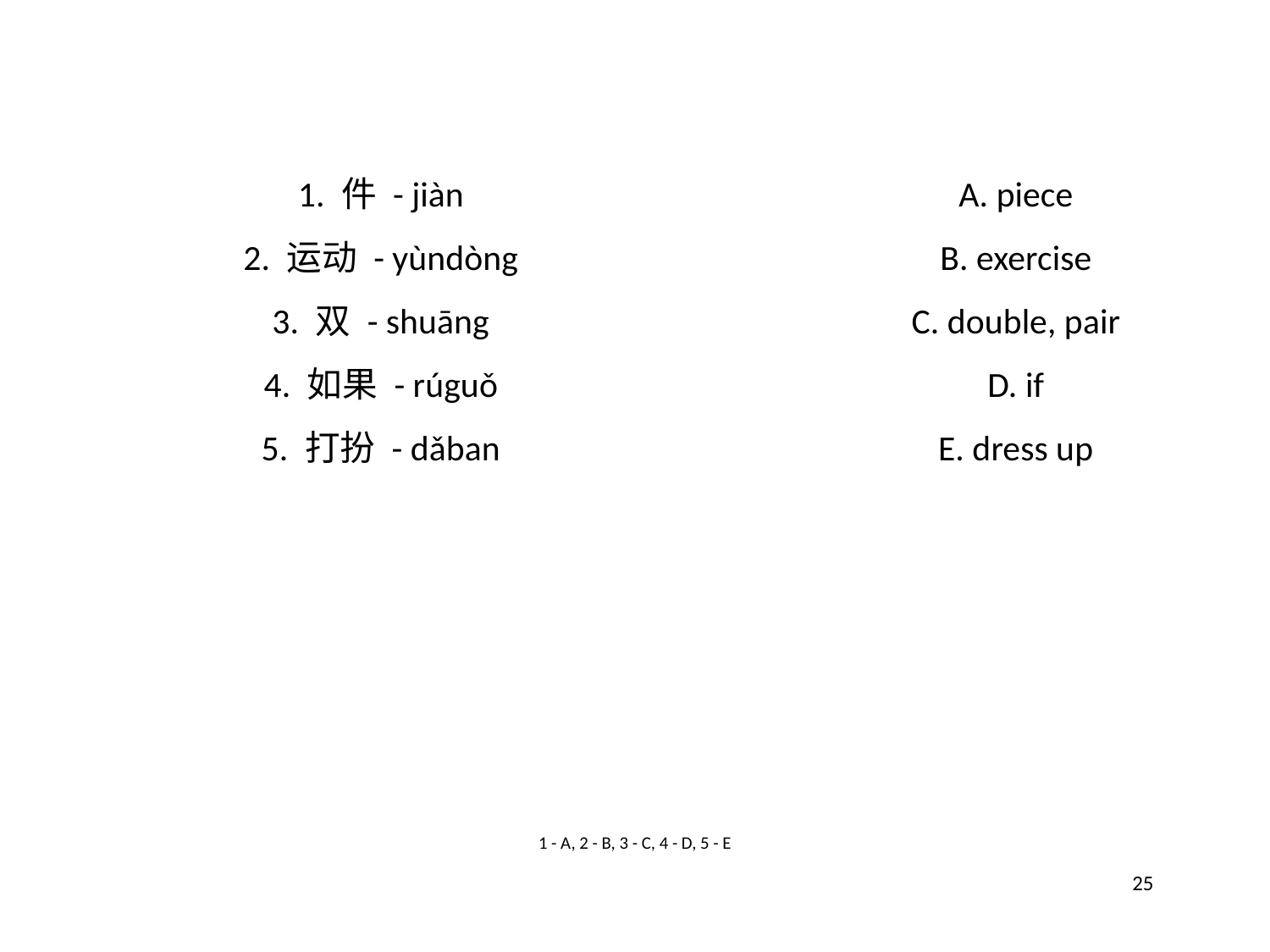

1. 件 - jiàn

A. piece

2. 运动 - yùndòng

B. exercise

3. 双 - shuāng

C. double, pair

4. 如果 - rúguǒ

D. if

5. 打扮 - dǎban

E. dress up
1 - A, 2 - B, 3 - C, 4 - D, 5 - E

25